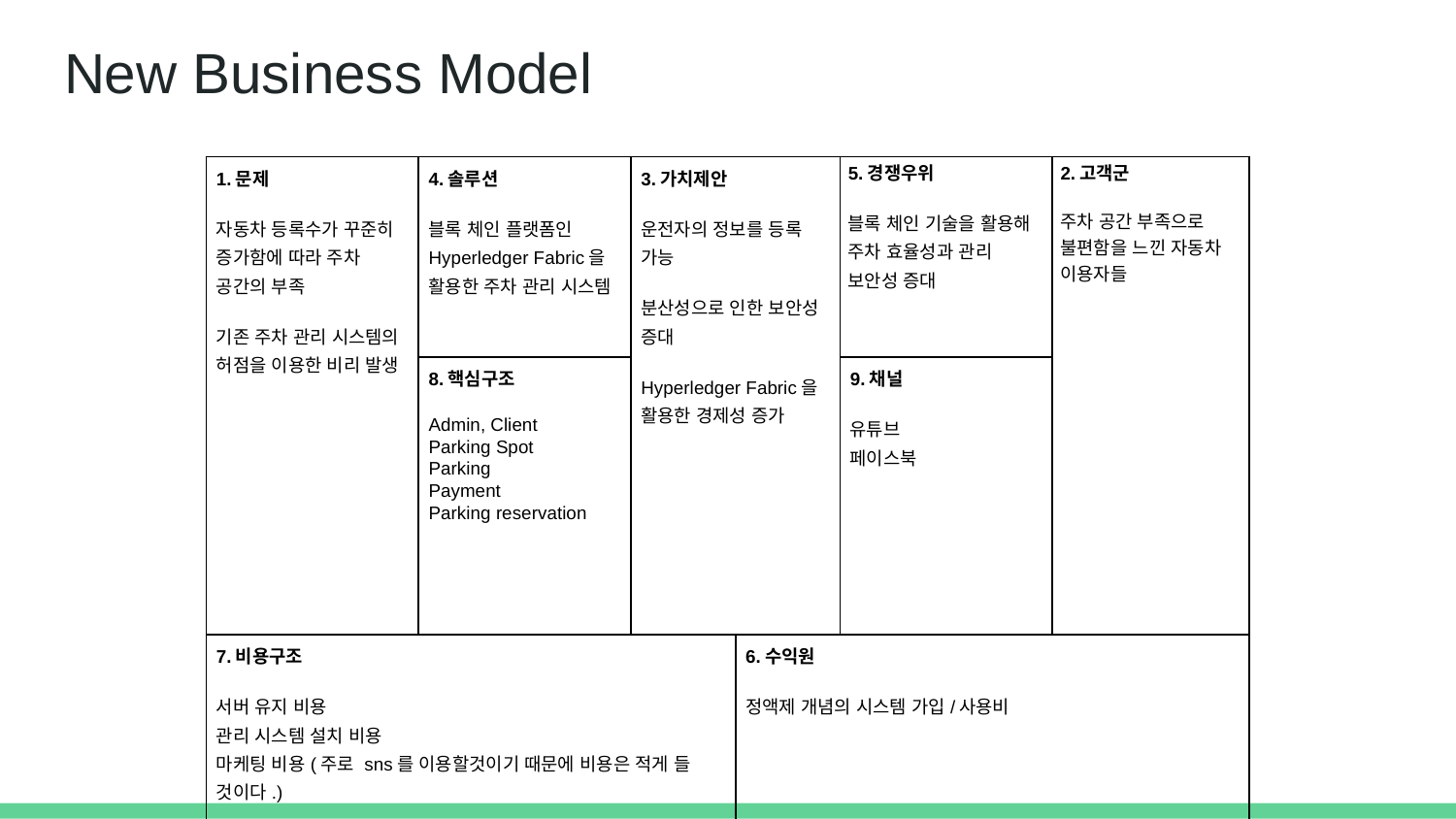

# New Business Model
| 1.문제 자동차 등록수가 꾸준히 증가함에 따라 주차 공간의 부족 기존 주차 관리 시스템의 허점을 이용한 비리 발생 | 4.솔루션 블록 체인 플랫폼인 Hyperledger Fabric을 활용한 주차 관리 시스템 | 3.가치제안 운전자의 정보를 등록 가능 분산성으로 인한 보안성 증대 Hyperledger Fabric을 활용한 경제성 증가 |  | 5.경쟁우위 블록 체인 기술을 활용해 주차 효율성과 관리 보안성 증대 | 2.고객군 주차 공간 부족으로 불편함을 느낀 자동차 이용자들 |
| --- | --- | --- | --- | --- | --- |
|  | 8.핵심구조 Admin, Client Parking Spot Parking Payment Parking reservation |  |  | 9.채널 유튜브 페이스북 |  |
| 7.비용구조 서버 유지 비용 관리 시스템 설치 비용 마케팅 비용(주로 sns를 이용할것이기 때문에 비용은 적게 들 것이다.) |  |  | 6.수익원 정액제 개념의 시스템 가입/사용비 |  |  |